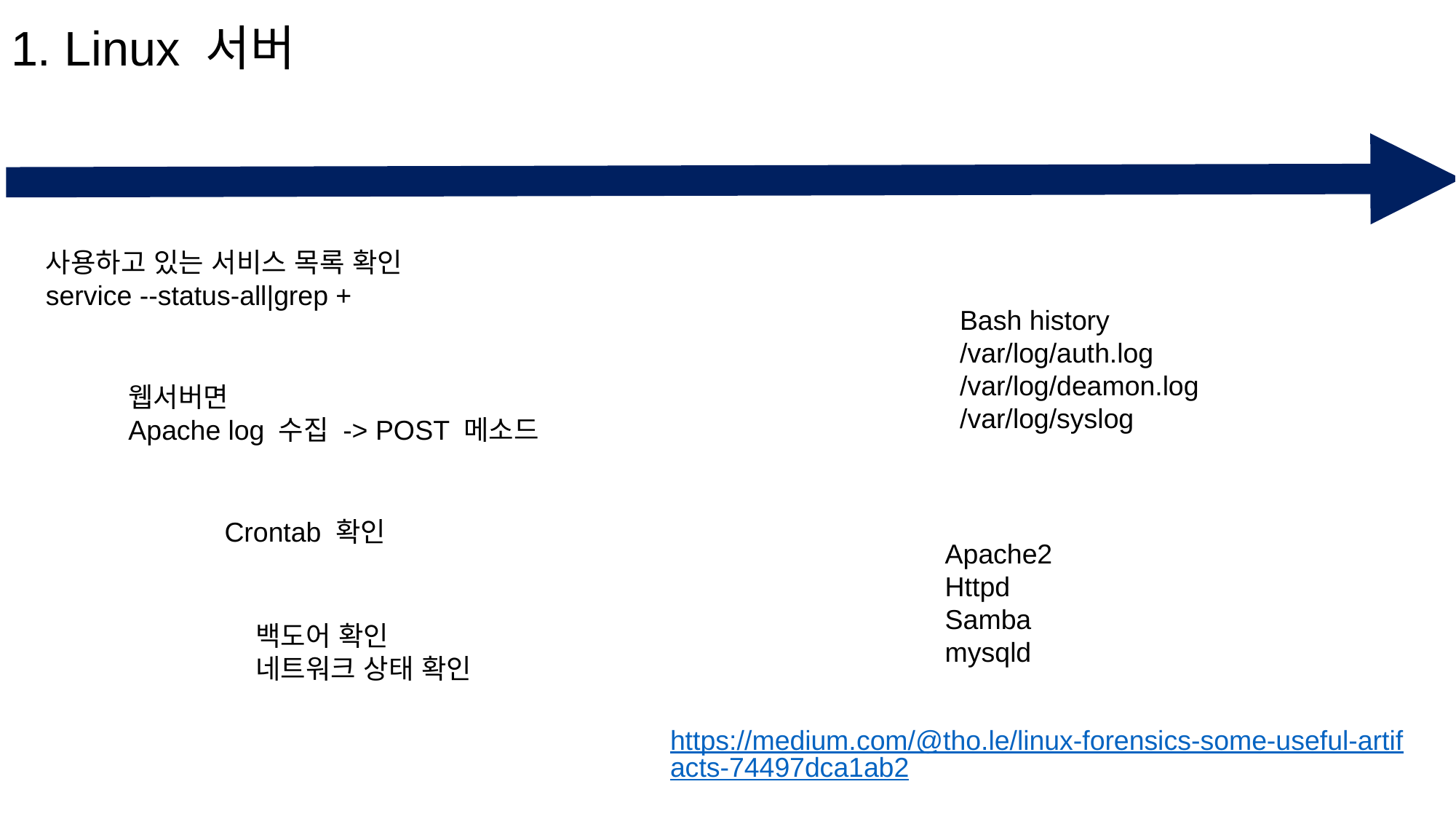

# 1. Linux 서버
사용하고 있는 서비스 목록 확인
service --status-all|grep +
Bash history
/var/log/auth.log
/var/log/deamon.log
/var/log/syslog

웹서버면
Apache log 수집 -> POST 메소드
Crontab 확인
Apache2
Httpd
Samba
mysqld
백도어 확인
네트워크 상태 확인
https://medium.com/@tho.le/linux-forensics-some-useful-artifacts-74497dca1ab2